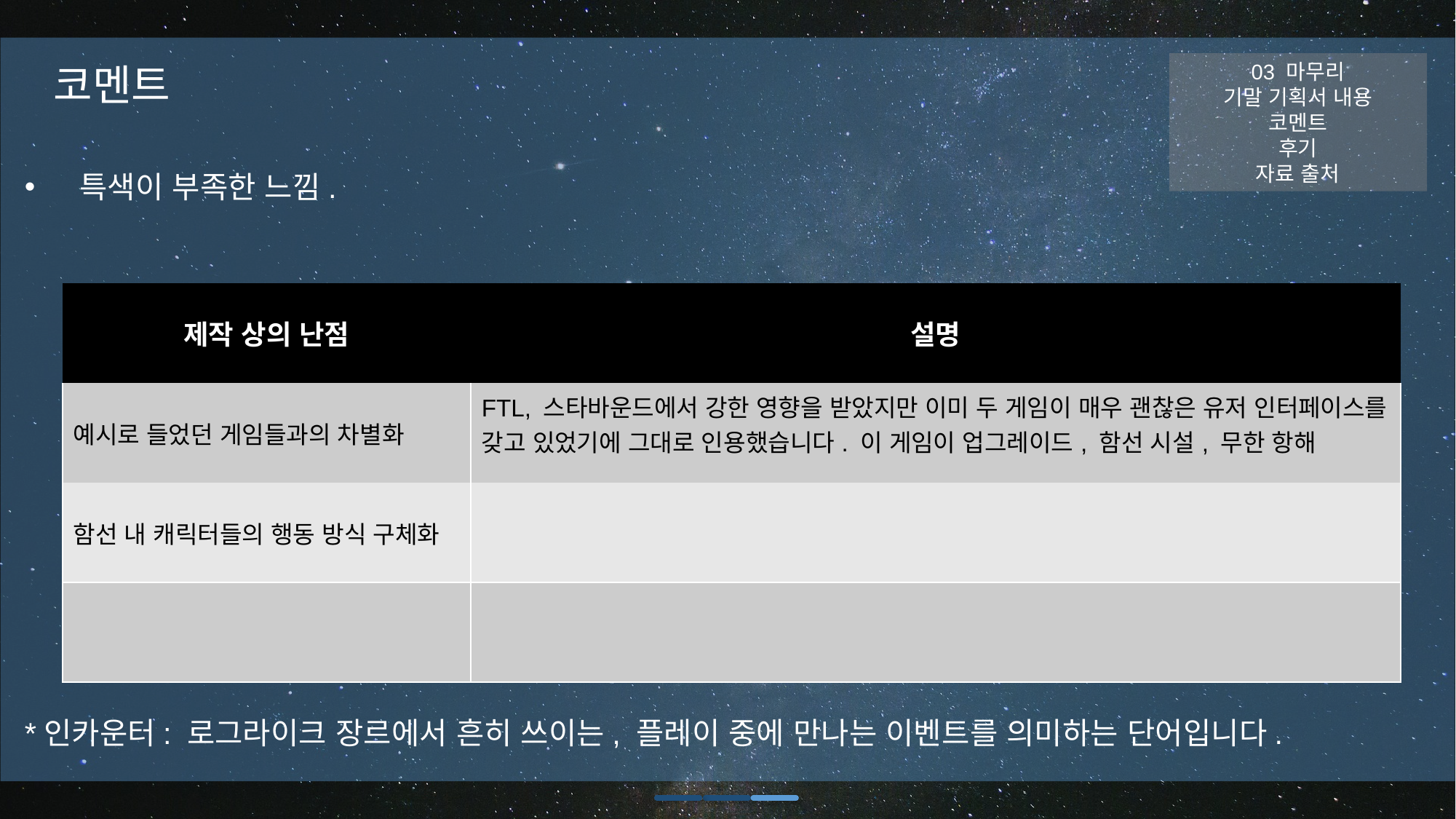

코멘트
03 마무리
기말 기획서 내용
코멘트
후기
자료 출처
 특색이 부족한 느낌.

*인카운터: 로그라이크 장르에서 흔히 쓰이는, 플레이 중에 만나는 이벤트를 의미하는 단어입니다.
| 제작 상의 난점 | 설명 |
| --- | --- |
| 예시로 들었던 게임들과의 차별화 | FTL, 스타바운드에서 강한 영향을 받았지만 이미 두 게임이 매우 괜찮은 유저 인터페이스를 갖고 있었기에 그대로 인용했습니다. 이 게임이 업그레이드, 함선 시설, 무한 항해 |
| 함선 내 캐릭터들의 행동 방식 구체화 |  |
|  |  |